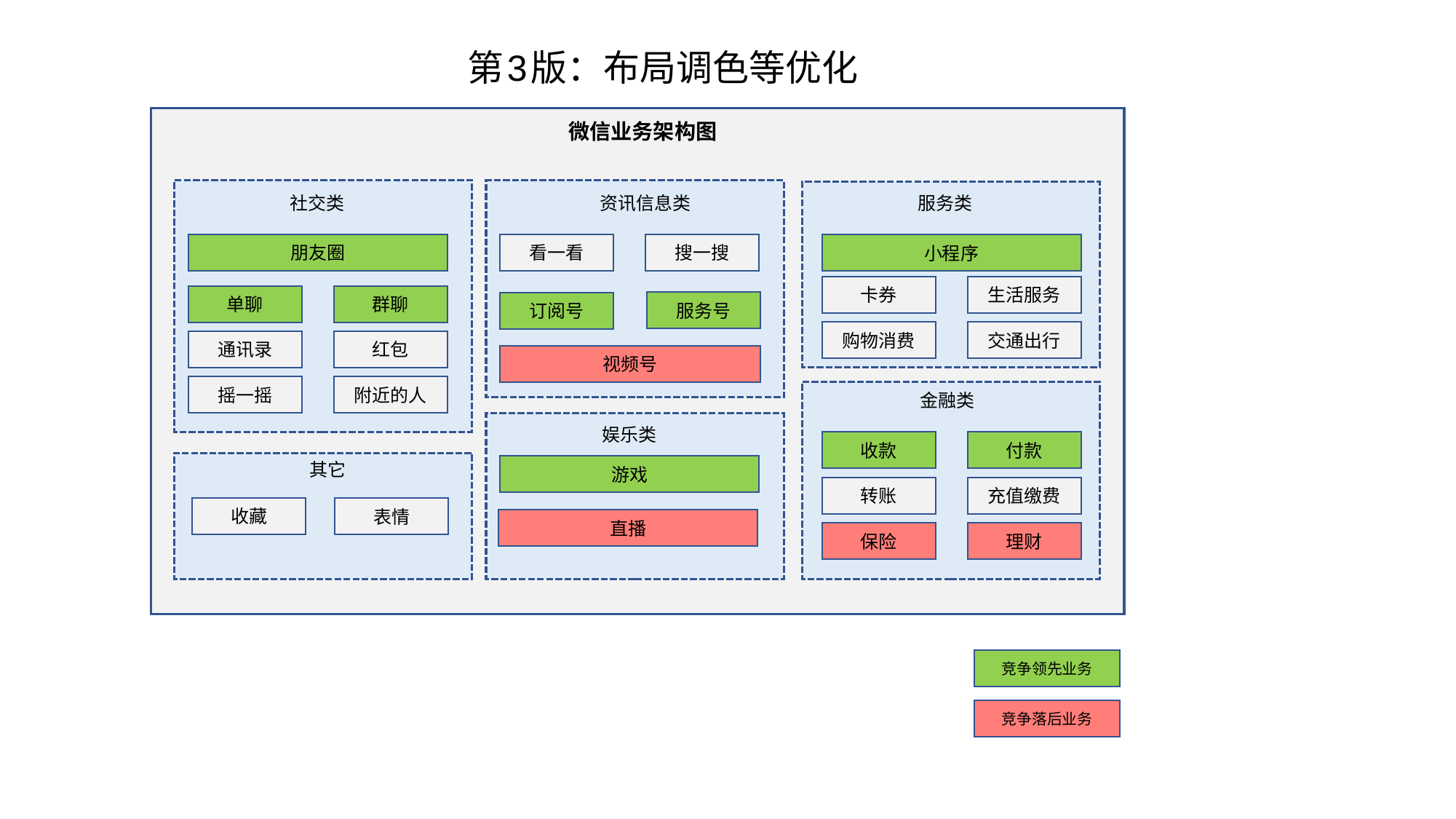

第3版：布局调色等优化

微信业务架构图

社交类
资讯信息类
服务类
朋友圈
看一看
搜一搜
小程序
卡券
生活服务
单聊
群聊
服务号
订阅号
购物消费
交通出行
通讯录
红包
视频号
摇一摇
附近的人

金融类

娱乐类
收款
付款

其它
游戏
转账
充值缴费
收藏
表情
直播
保险
理财
竞争领先业务
竞争落后业务